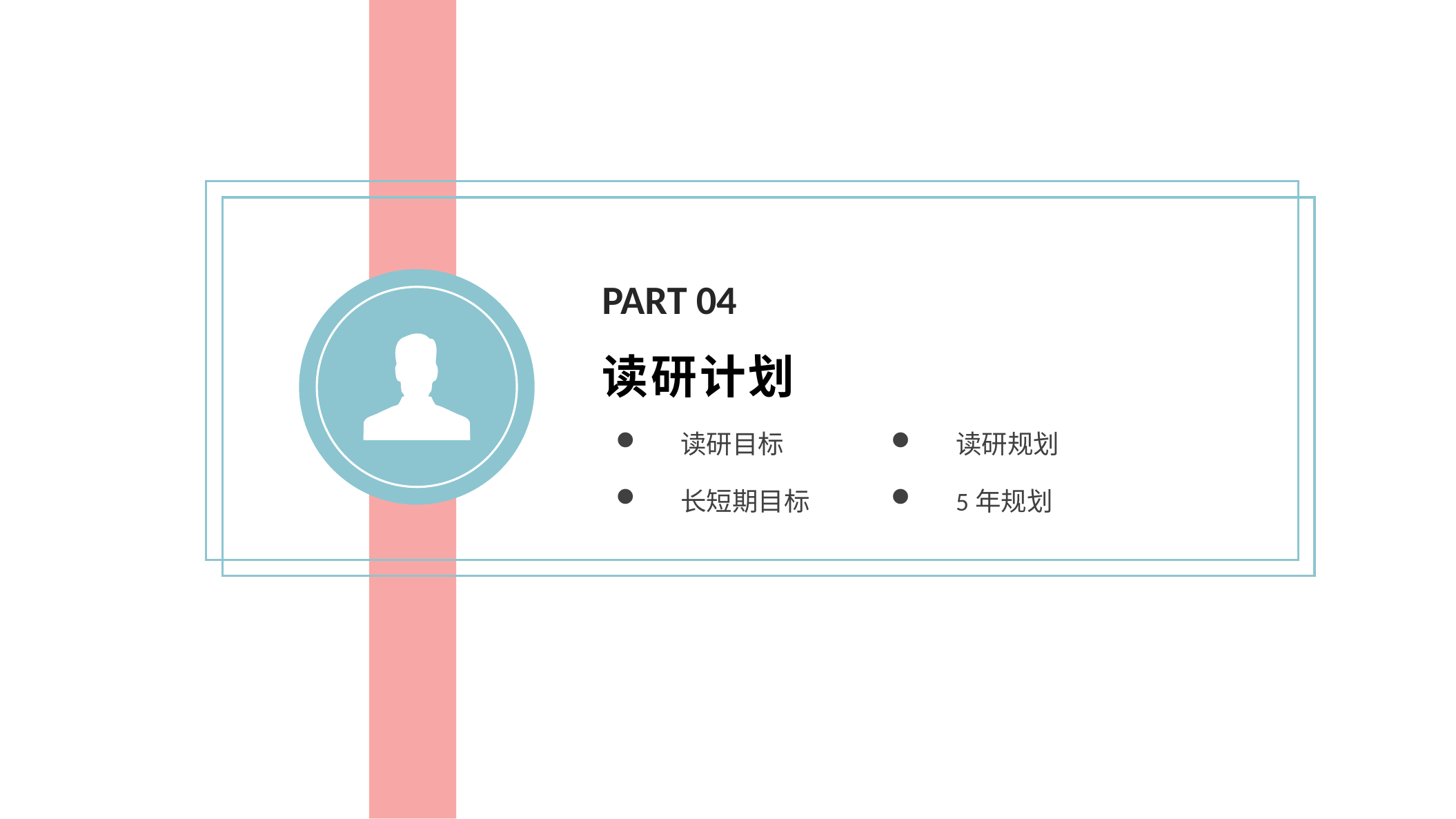

PART 04
读研计划
读研目标
读研规划
长短期目标
5年规划